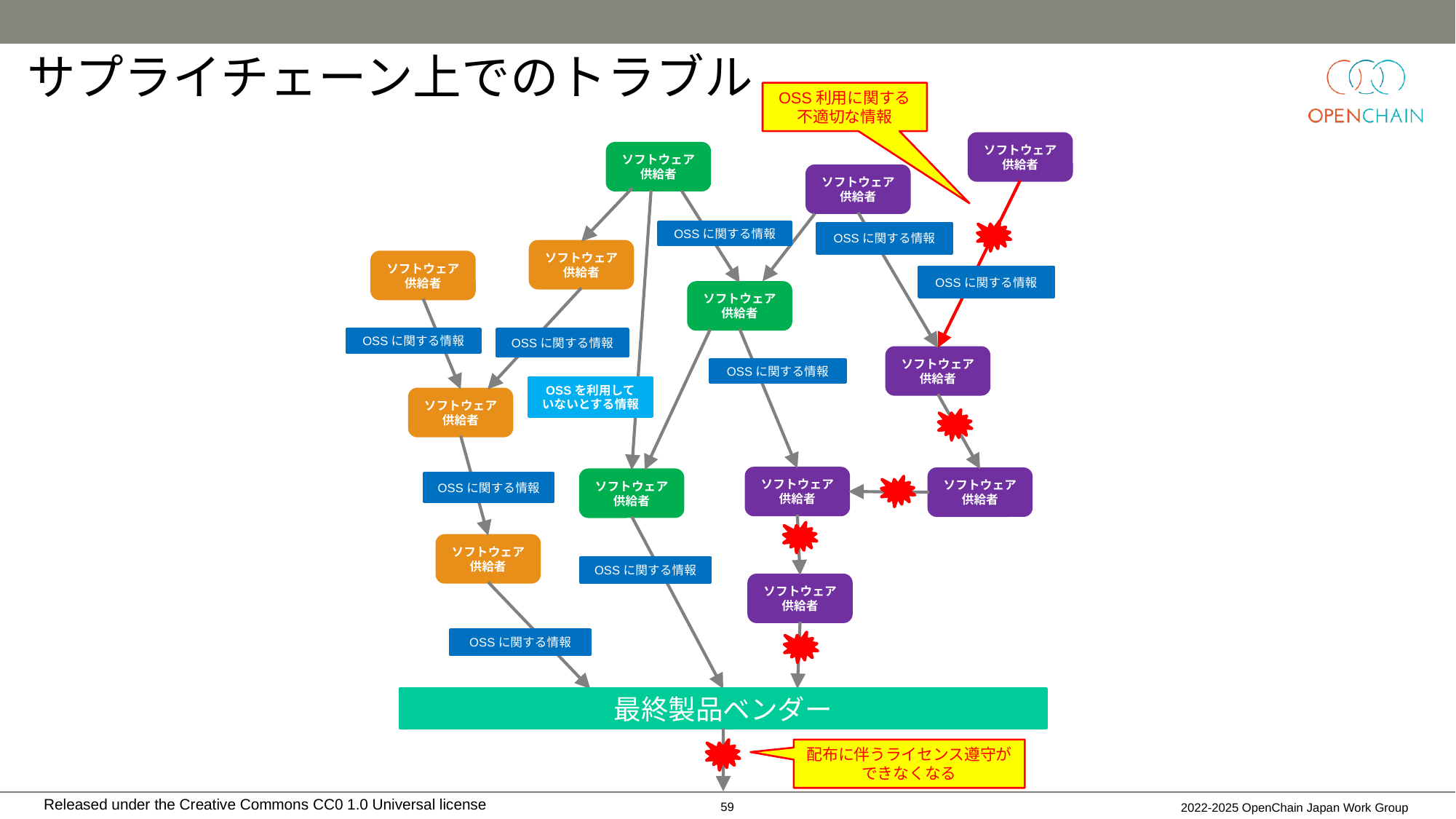

# サプライチェーン上でのトラブル
OSS利用に関する
不適切な情報
ソフトウェア
供給者

OSSに関する情報
ソフトウェア
供給者
ソフトウェア
供給者
OSSに関する情報
OSSに関する情報
ソフトウェア
供給者
ソフトウェア
供給者
ソフトウェア
供給者
OSSに関する情報
OSSに関する情報
ソフトウェア
供給者
OSSに関する情報
OSSを利用して
いないとする情報
ソフトウェア
供給者

ソフトウェア
供給者
ソフトウェア
供給者
ソフトウェア
供給者
OSSに関する情報
ソフトウェア
供給者
OSSに関する情報
ソフトウェア
供給者
OSSに関する情報
最終製品ベンダー
配布に伴うライセンス遵守ができなくなる
2022-2025 OpenChain Japan Work Group
59